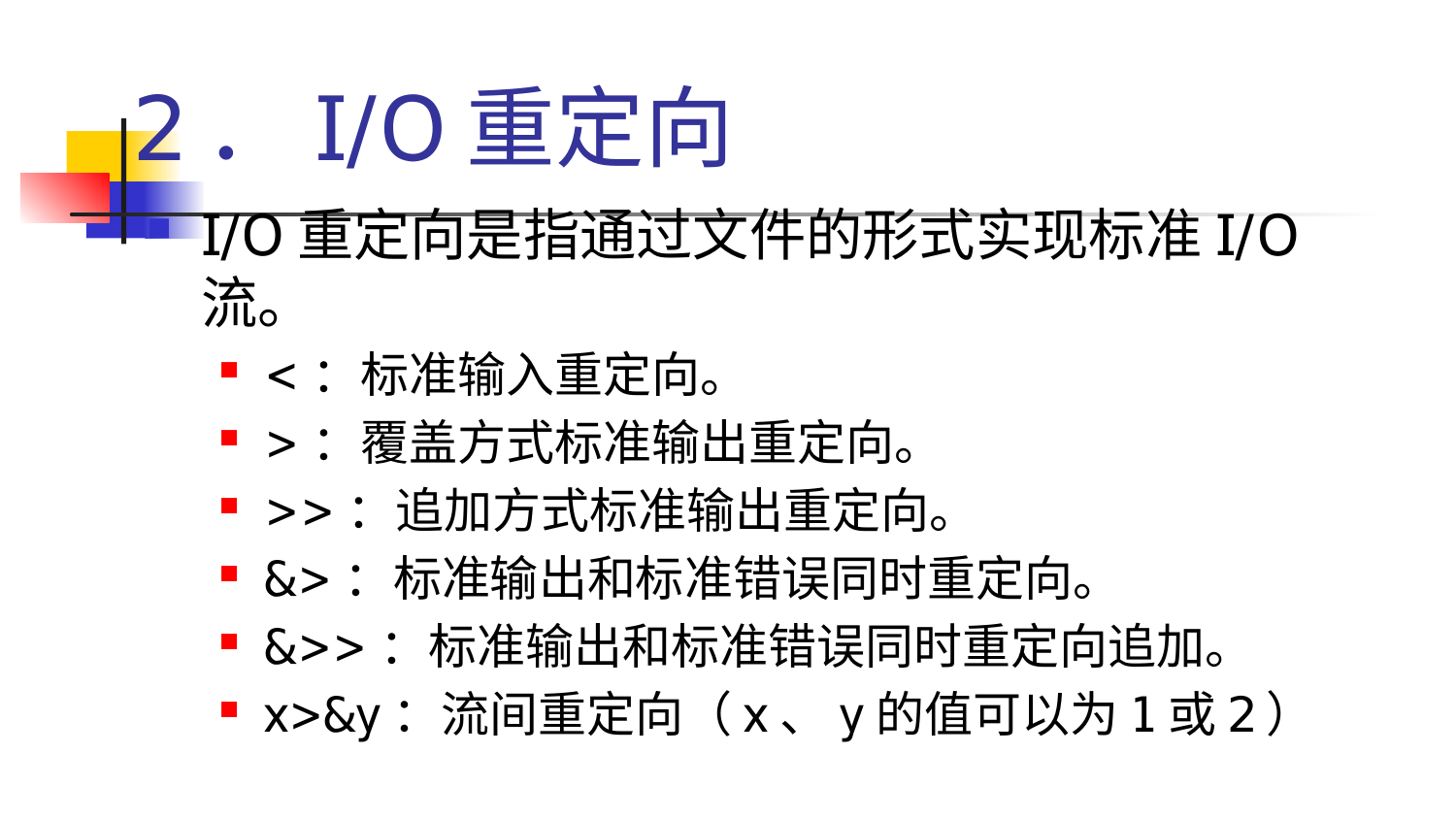

# 2．I/O重定向
I/O重定向是指通过文件的形式实现标准I/O流。
<：标准输入重定向。
>：覆盖方式标准输出重定向。
>>：追加方式标准输出重定向。
&>：标准输出和标准错误同时重定向。
&>>：标准输出和标准错误同时重定向追加。
x>&y：流间重定向（x、y的值可以为1或2）